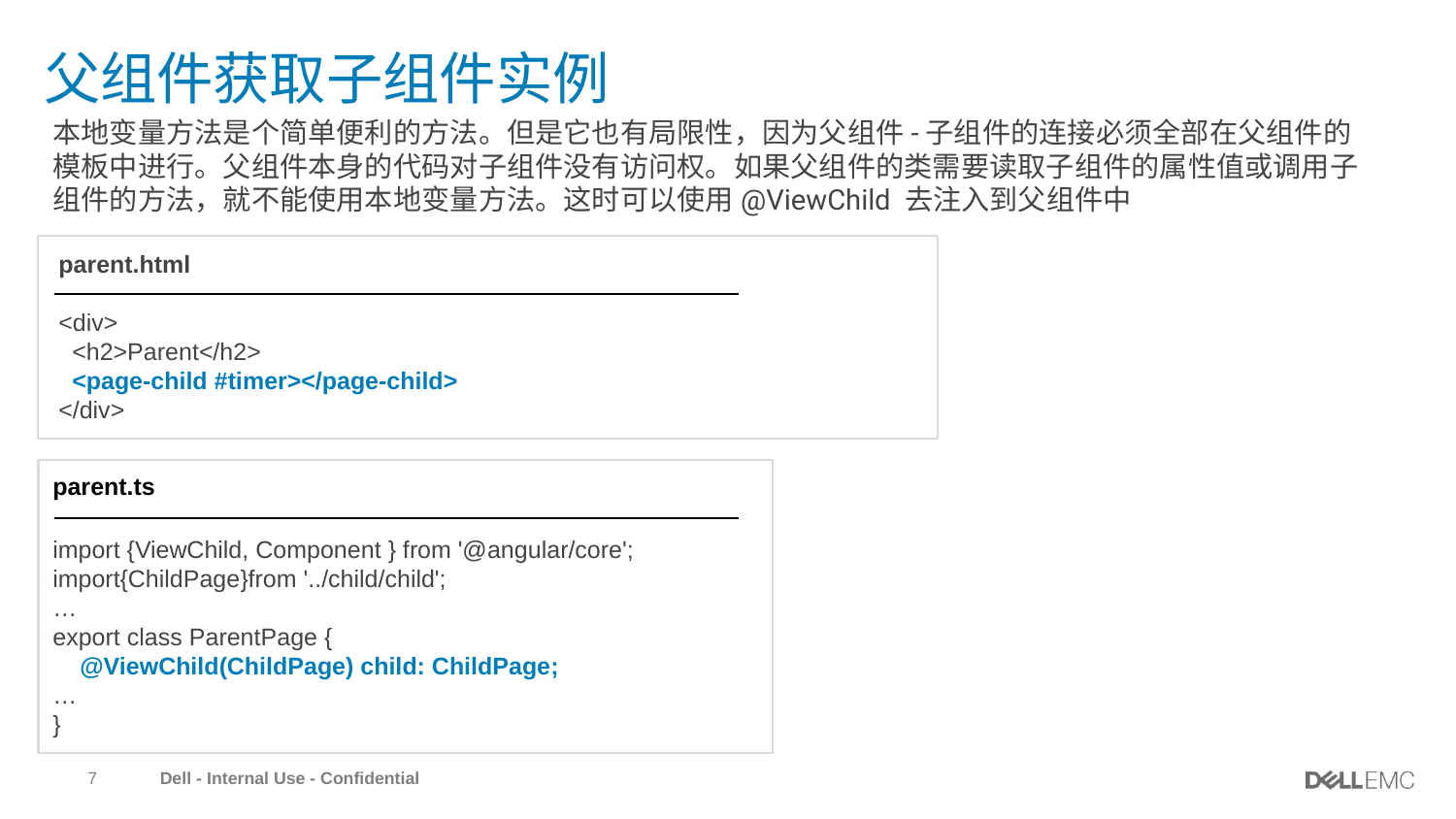

# 父组件获取子组件实例
本地变量方法是个简单便利的方法。但是它也有局限性，因为父组件-子组件的连接必须全部在父组件的模板中进行。父组件本身的代码对子组件没有访问权。如果父组件的类需要读取子组件的属性值或调用子组件的方法，就不能使用本地变量方法。这时可以使用@ViewChild 去注入到父组件中

parent.html

<div>
  <h2>Parent</h2>
  <page-child #timer></page-child>
</div>

parent.ts

import {ViewChild, Component } from '@angular/core';
import{ChildPage}from '../child/child';
…
export class ParentPage {
    @ViewChild(ChildPage) child: ChildPage;
…
}